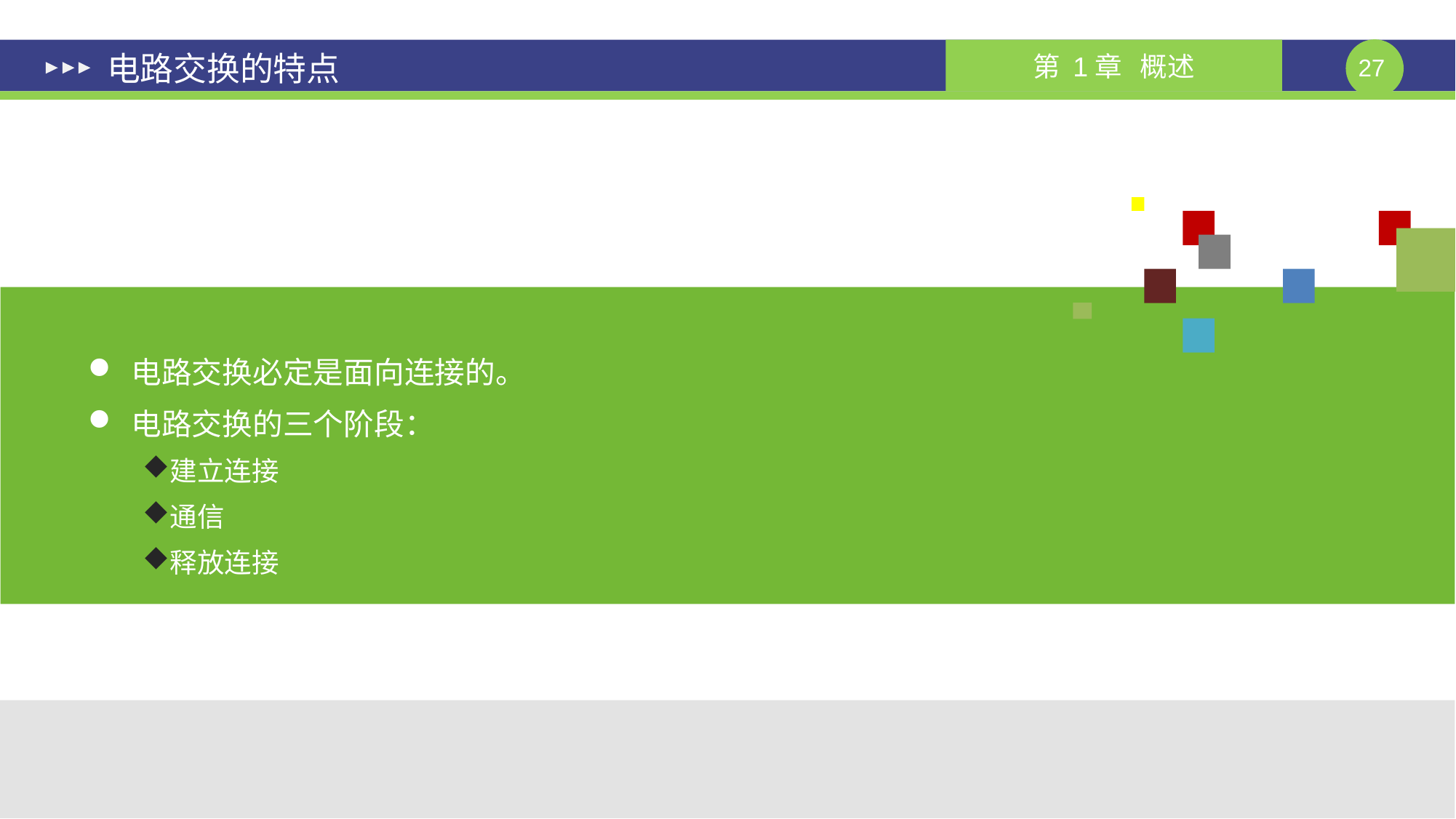

# 电路交换的特点

电路交换必定是面向连接的。
电路交换的三个阶段：
建立连接
通信
释放连接